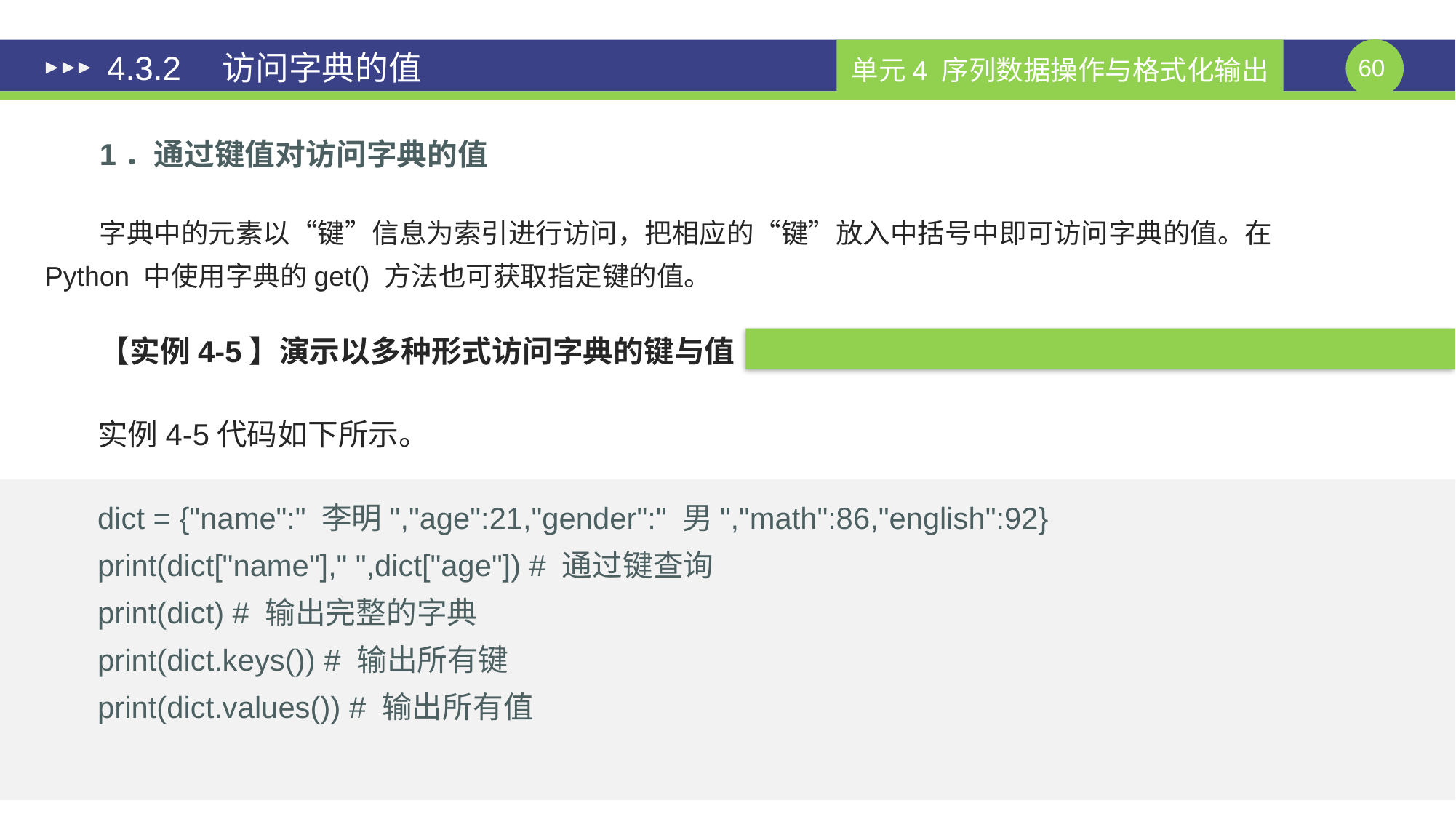

# 4.3.2　访问字典的值
1．通过键值对访问字典的值
字典中的元素以“键”信息为索引进行访问，把相应的“键”放入中括号中即可访问字典的值。在Python 中使用字典的get() 方法也可获取指定键的值。
【实例4-5】演示以多种形式访问字典的键与值

实例4-5代码如下所示。

dict = {"name":" 李明","age":21,"gender":" 男","math":86,"english":92}
print(dict["name"]," ",dict["age"]) # 通过键查询
print(dict) # 输出完整的字典
print(dict.keys()) # 输出所有键
print(dict.values()) # 输出所有值